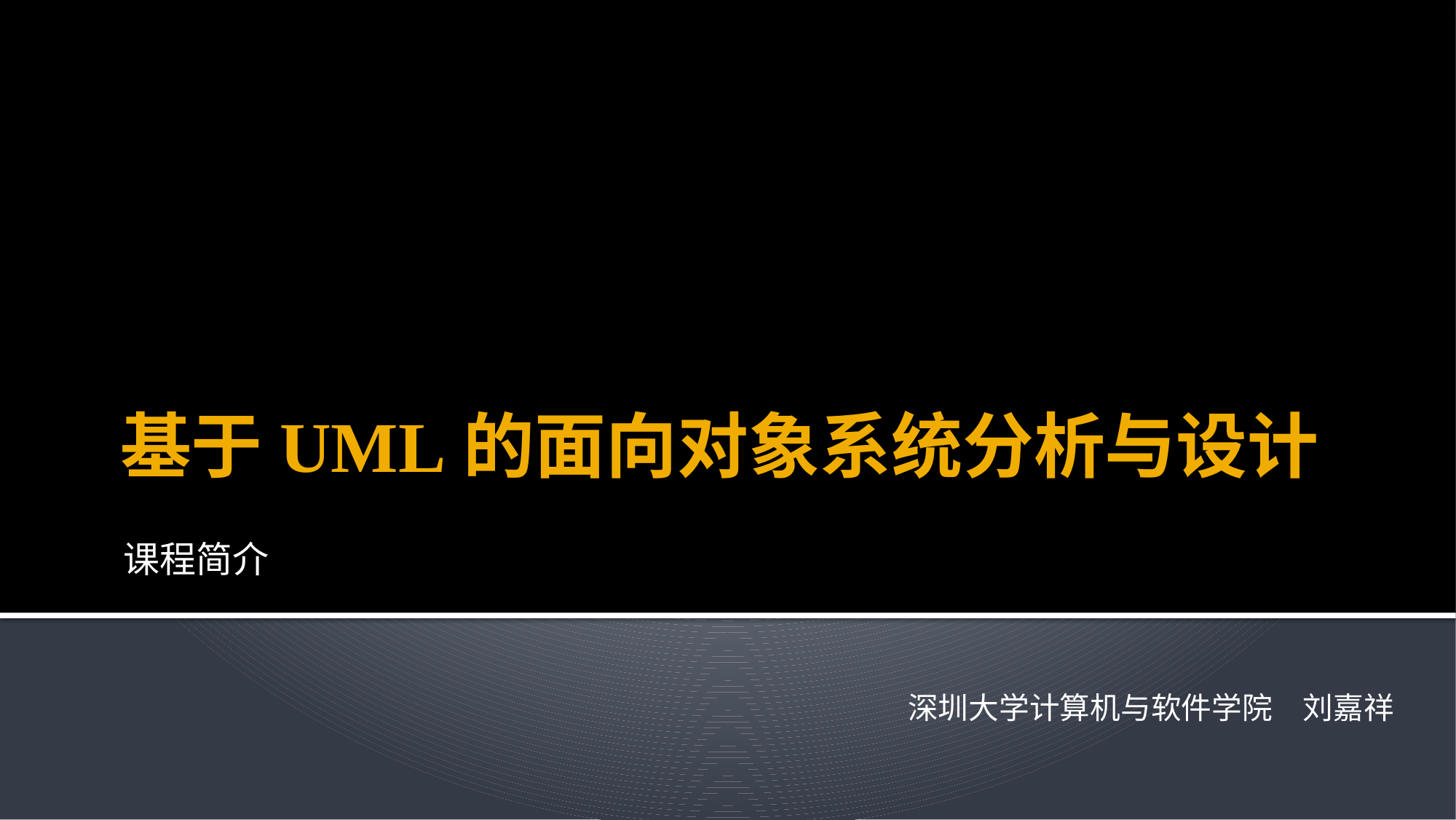

# 基于UML的面向对象系统分析与设计
课程简介
深圳大学计算机与软件学院　刘嘉祥